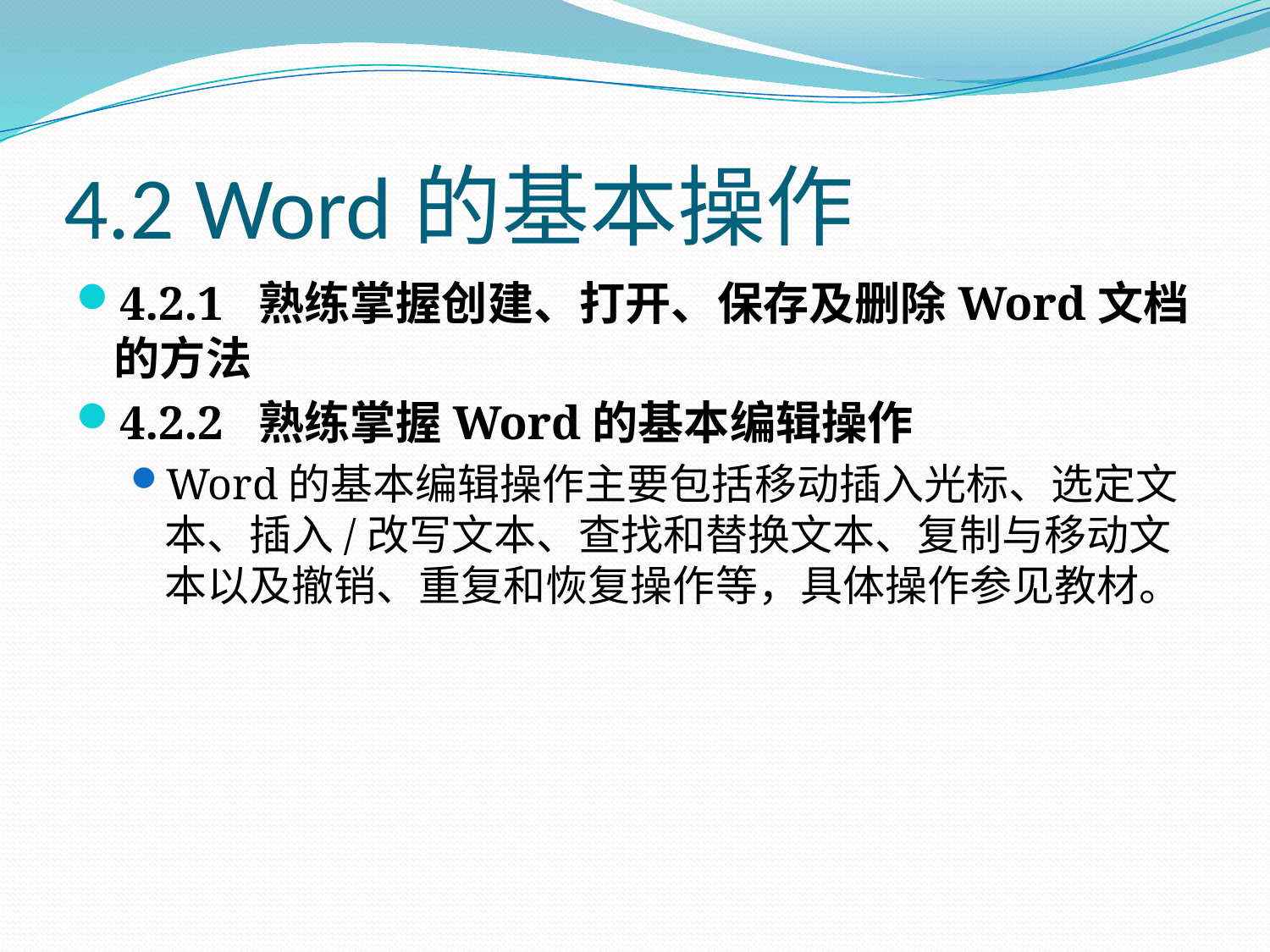

# 4.2 Word的基本操作
4.2.1  熟练掌握创建、打开、保存及删除Word文档的方法
4.2.2  熟练掌握Word的基本编辑操作
Word的基本编辑操作主要包括移动插入光标、选定文本、插入/改写文本、查找和替换文本、复制与移动文本以及撤销、重复和恢复操作等，具体操作参见教材。